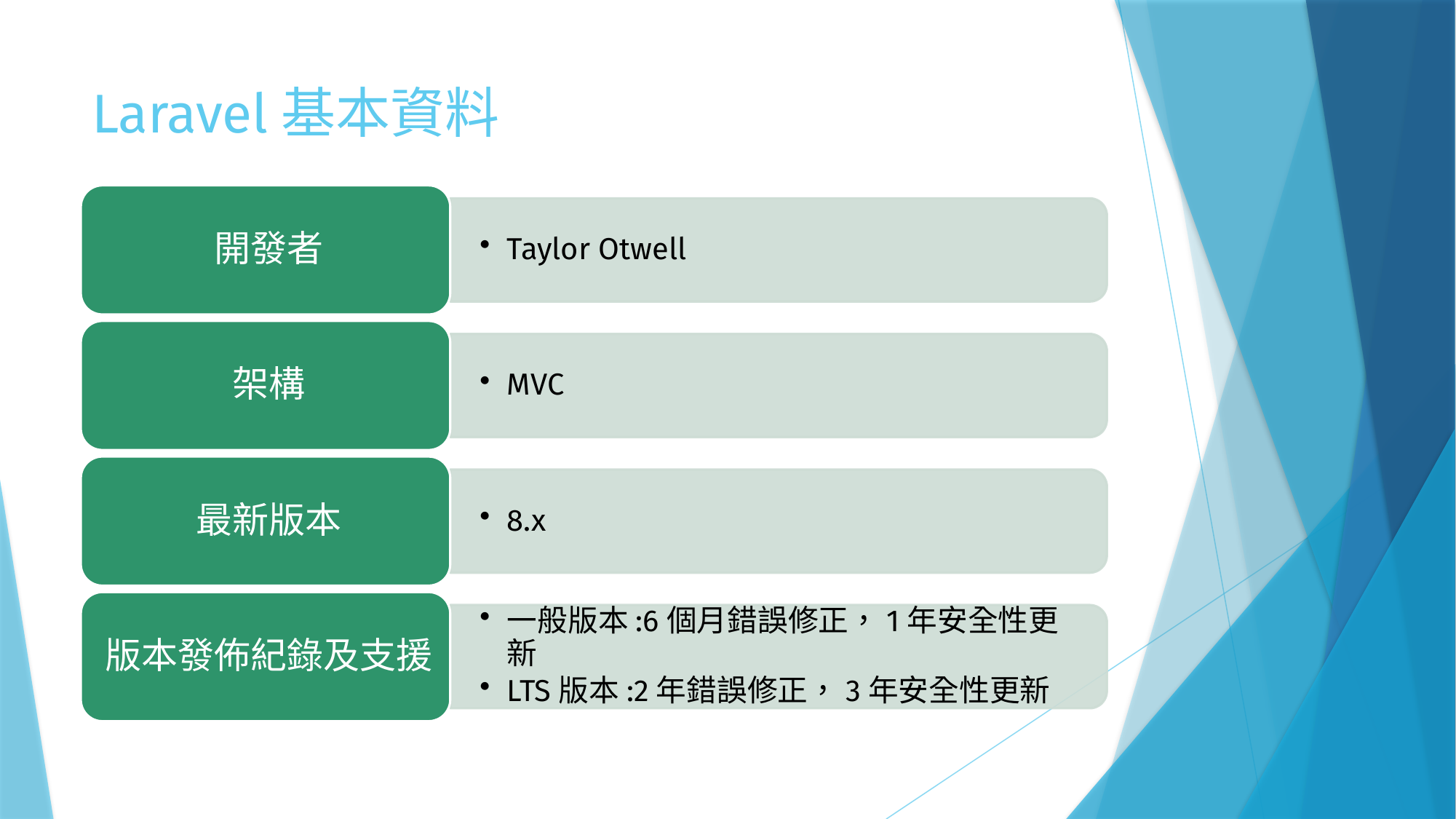

# Laravel基本資料
Taylor Otwell
開發者
MVC
架構
8.x
最新版本
一般版本:6個月錯誤修正，1年安全性更新
LTS版本:2年錯誤修正，3年安全性更新
版本發佈紀錄及支援